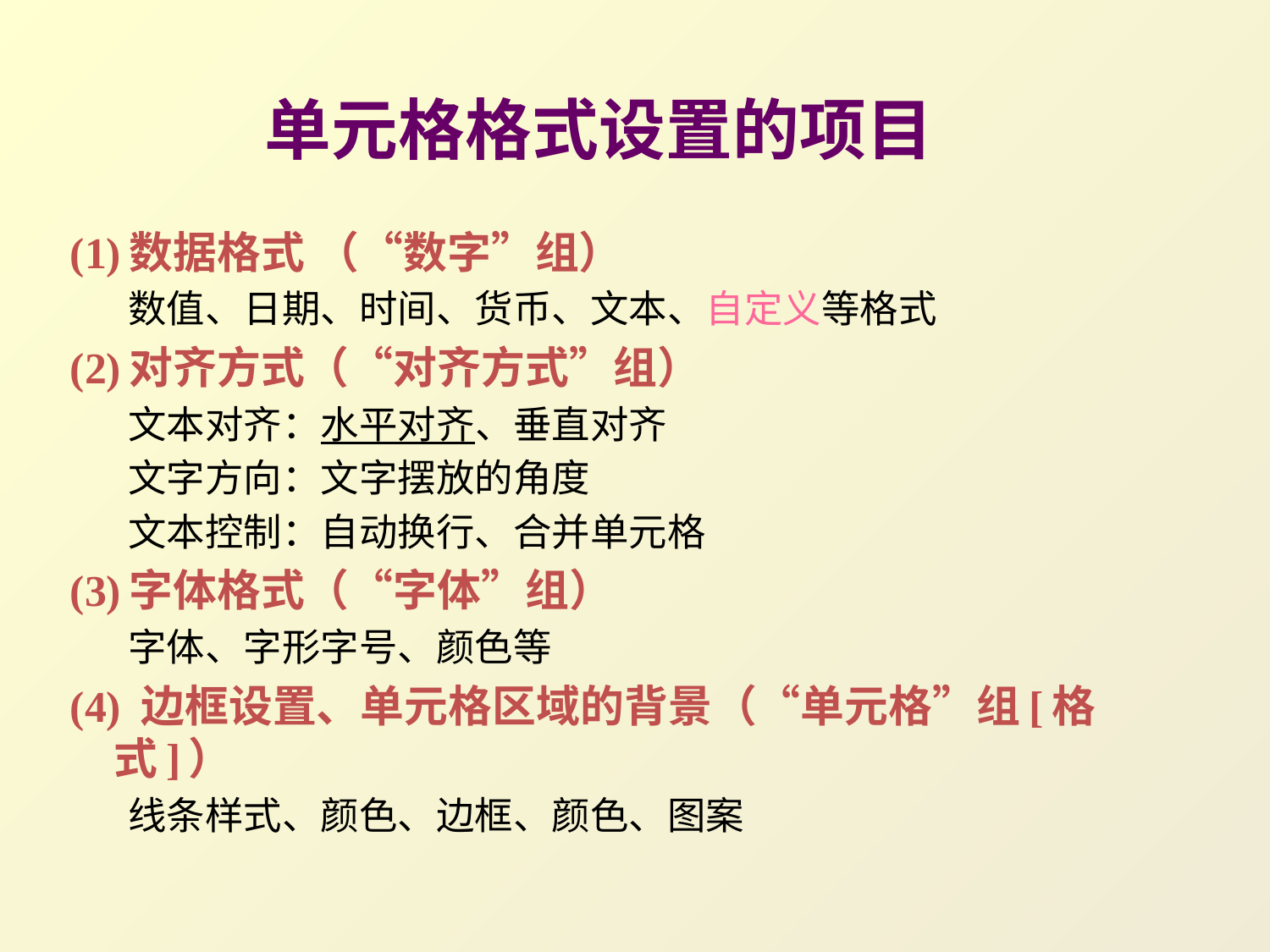

# 单元格格式设置的项目
(1)数据格式 （“数字”组）
数值、日期、时间、货币、文本、自定义等格式
(2)对齐方式（“对齐方式”组）
文本对齐：水平对齐、垂直对齐
文字方向：文字摆放的角度
文本控制：自动换行、合并单元格
(3)字体格式（“字体”组）
字体、字形字号、颜色等
(4) 边框设置、单元格区域的背景（“单元格”组[格式]）
线条样式、颜色、边框、颜色、图案